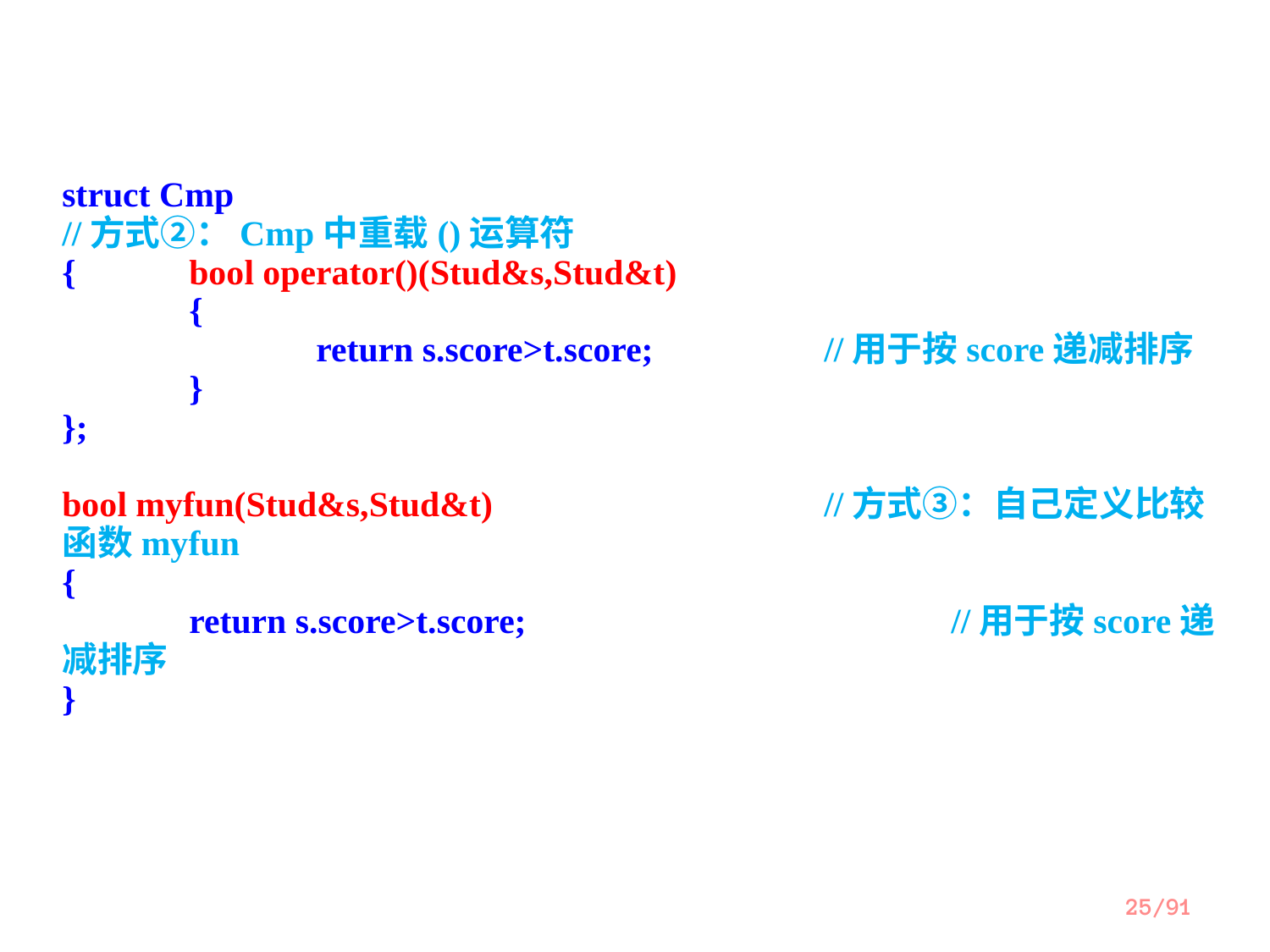

struct Cmp								//方式②：Cmp中重载()运算符
{   	bool operator()(Stud&s,Stud&t)
    	{
      	   	return s.score>t.score;		//用于按score递减排序
    	}
};

bool myfun(Stud&s,Stud&t) 			//方式③：自己定义比较函数myfun
{
    	return s.score>t.score;				//用于按score递减排序
}
25/91